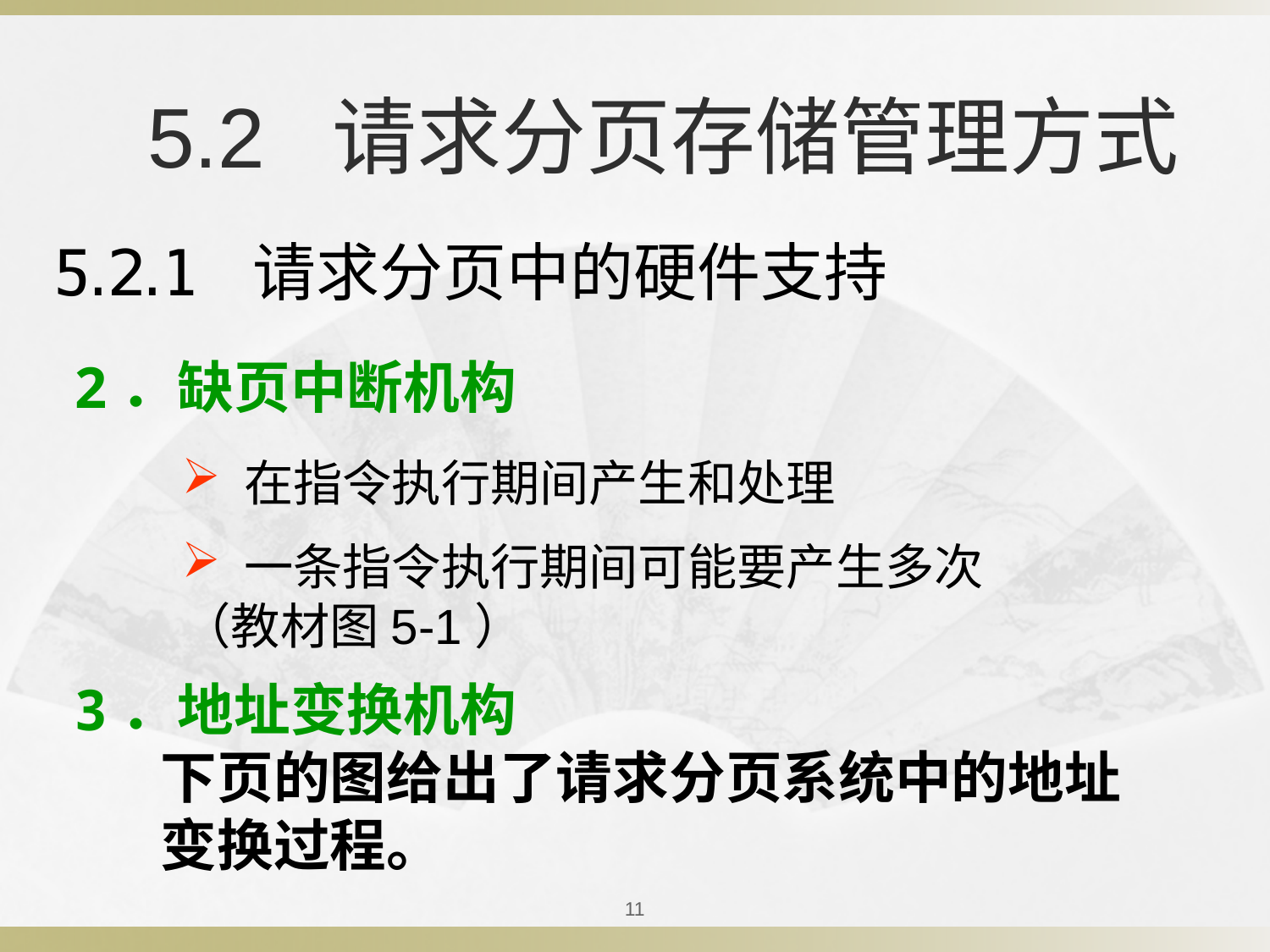

5.2  请求分页存储管理方式
5.2.1  请求分页中的硬件支持
2．缺页中断机构
 在指令执行期间产生和处理
 一条指令执行期间可能要产生多次（教材图5-1）
3．地址变换机构
下页的图给出了请求分页系统中的地址变换过程。
11